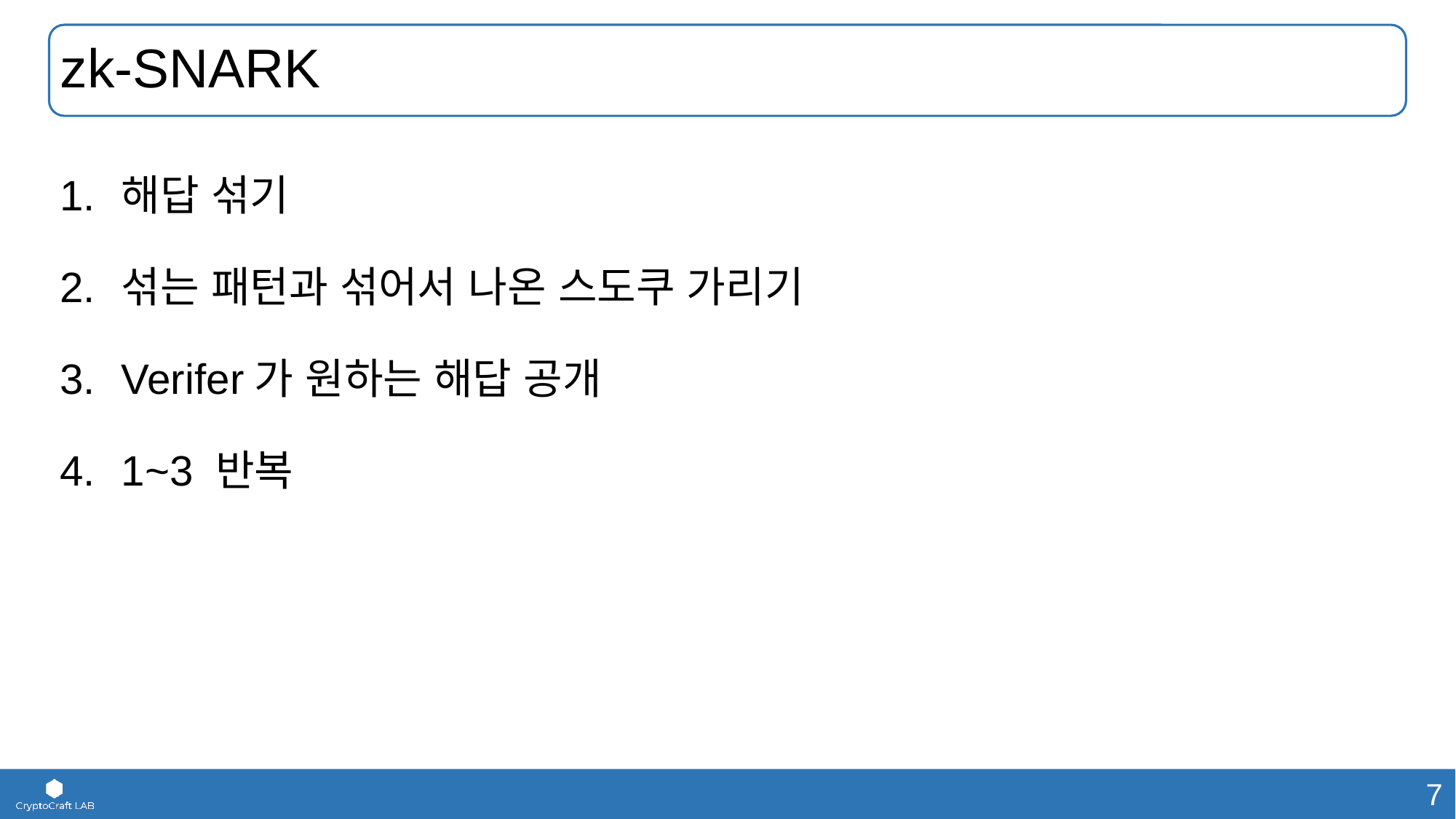

# zk-SNARK
해답 섞기
섞는 패턴과 섞어서 나온 스도쿠 가리기
Verifer가 원하는 해답 공개
1~3 반복